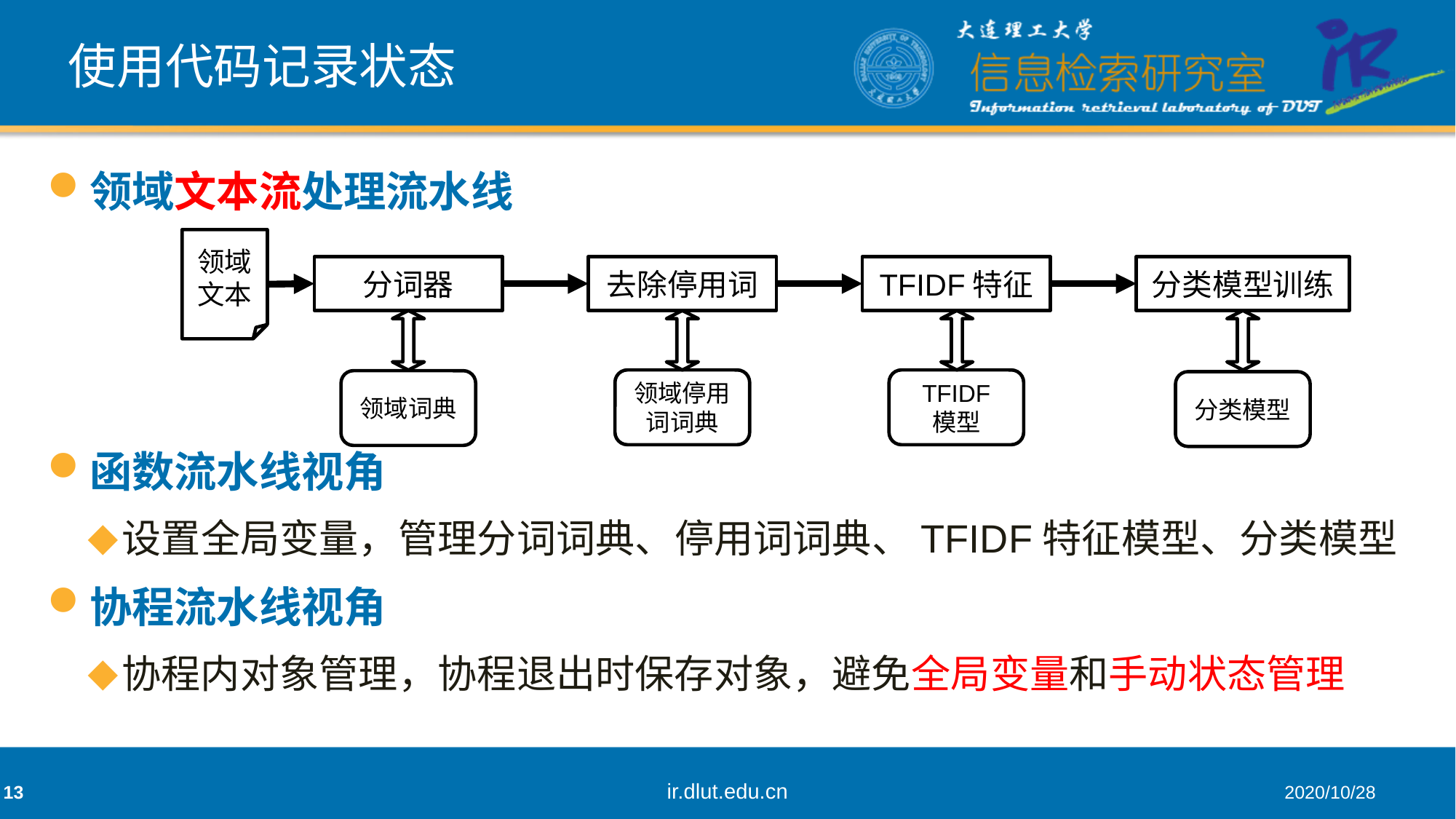

# 使用代码记录状态
领域文本流处理流水线

函数流水线视角
设置全局变量，管理分词词典、停用词词典、TFIDF特征模型、分类模型
协程流水线视角
协程内对象管理，协程退出时保存对象，避免全局变量和手动状态管理
领域文本
TFIDF特征
分类模型训练
分词器
去除停用词

领域停用词词典
TFIDF
模型
领域词典
分类模型